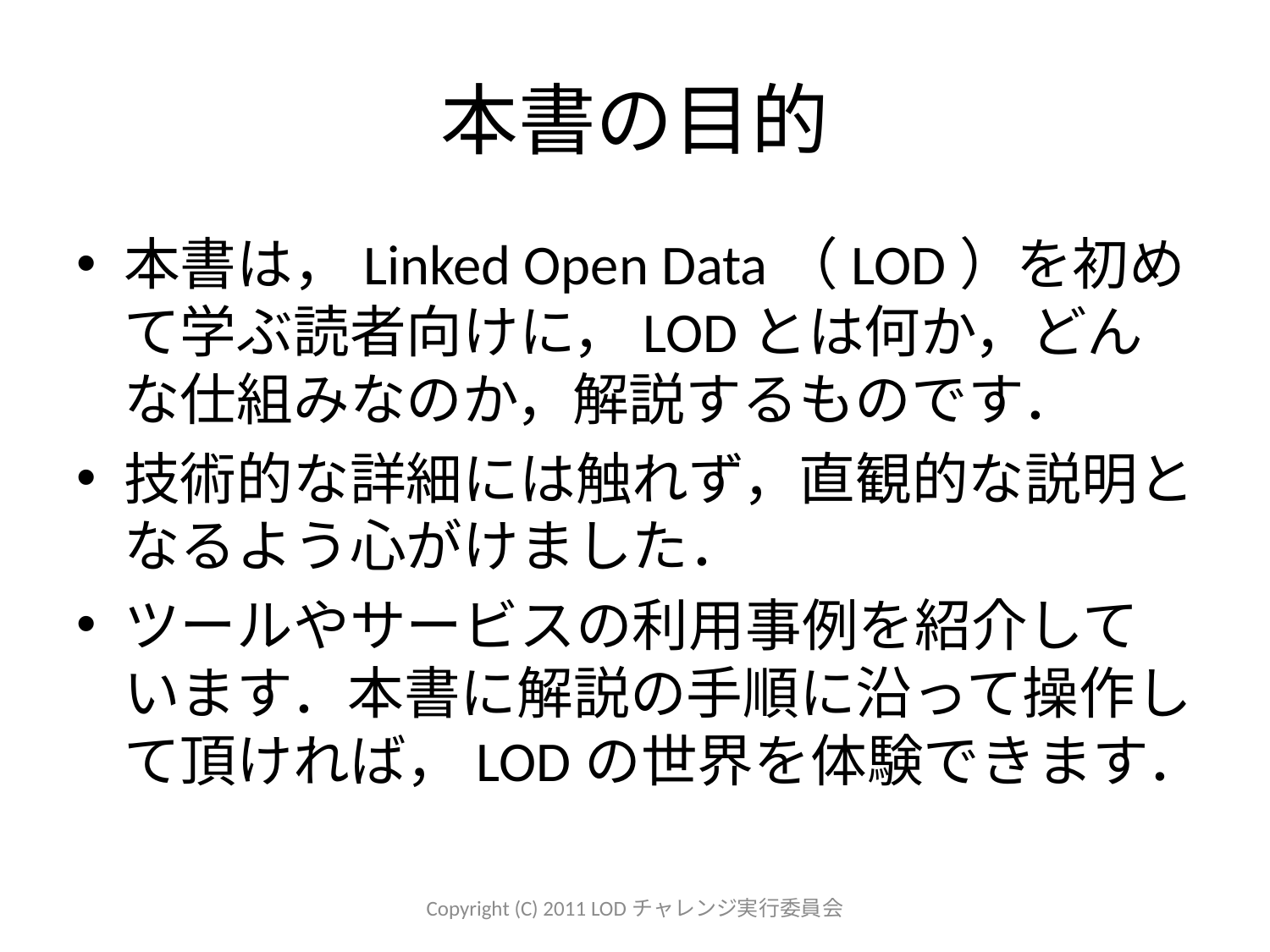

# 本書の目的
本書は，Linked Open Data（LOD）を初めて学ぶ読者向けに，LODとは何か，どんな仕組みなのか，解説するものです．
技術的な詳細には触れず，直観的な説明となるよう心がけました．
ツールやサービスの利用事例を紹介しています．本書に解説の手順に沿って操作して頂ければ，LODの世界を体験できます．
Copyright (C) 2011 LODチャレンジ実行委員会